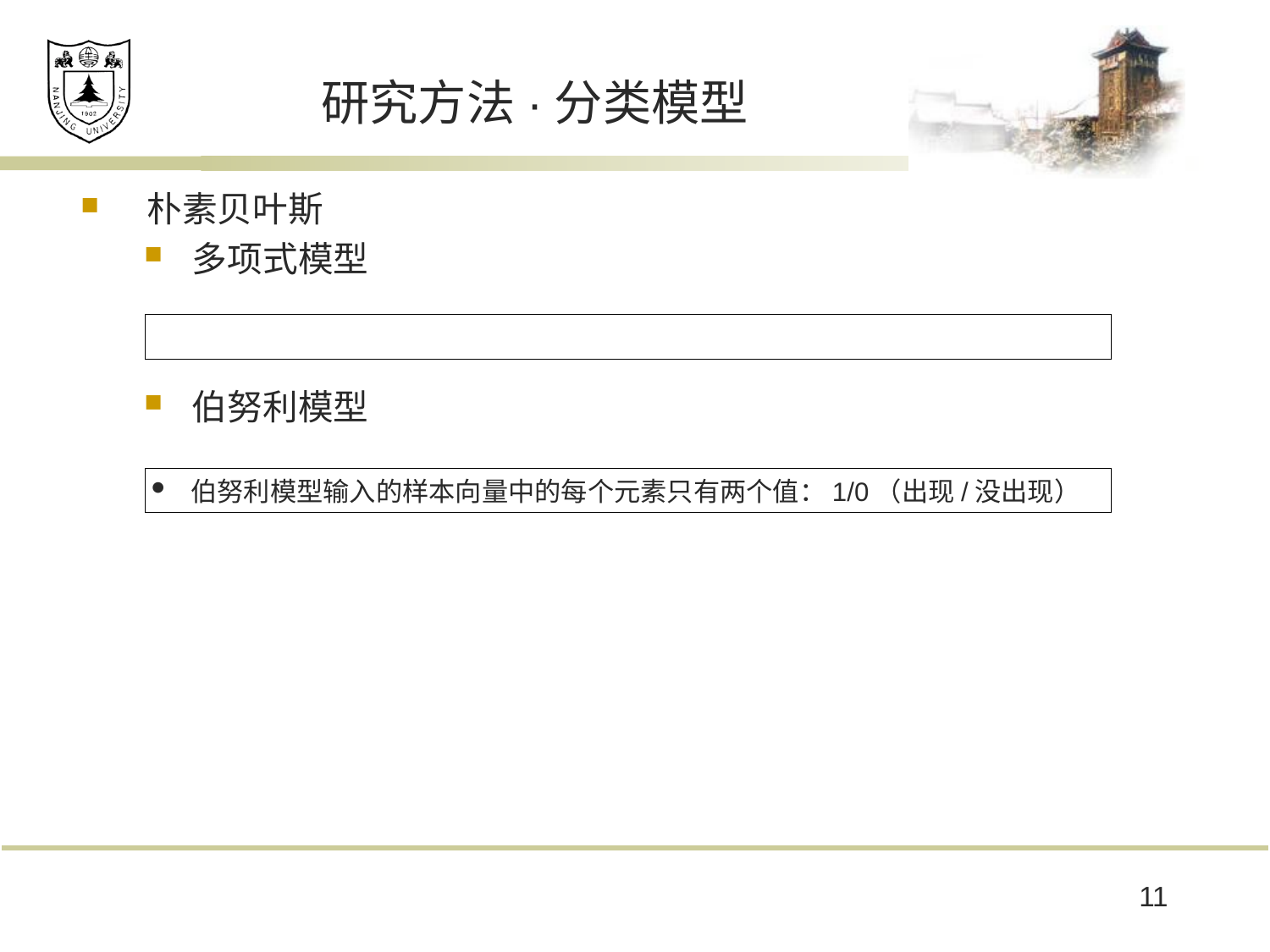

研究方法·分类模型
 朴素贝叶斯
多项式模型

伯努利模型

伯努利模型输入的样本向量中的每个元素只有两个值：1/0（出现/没出现）
11